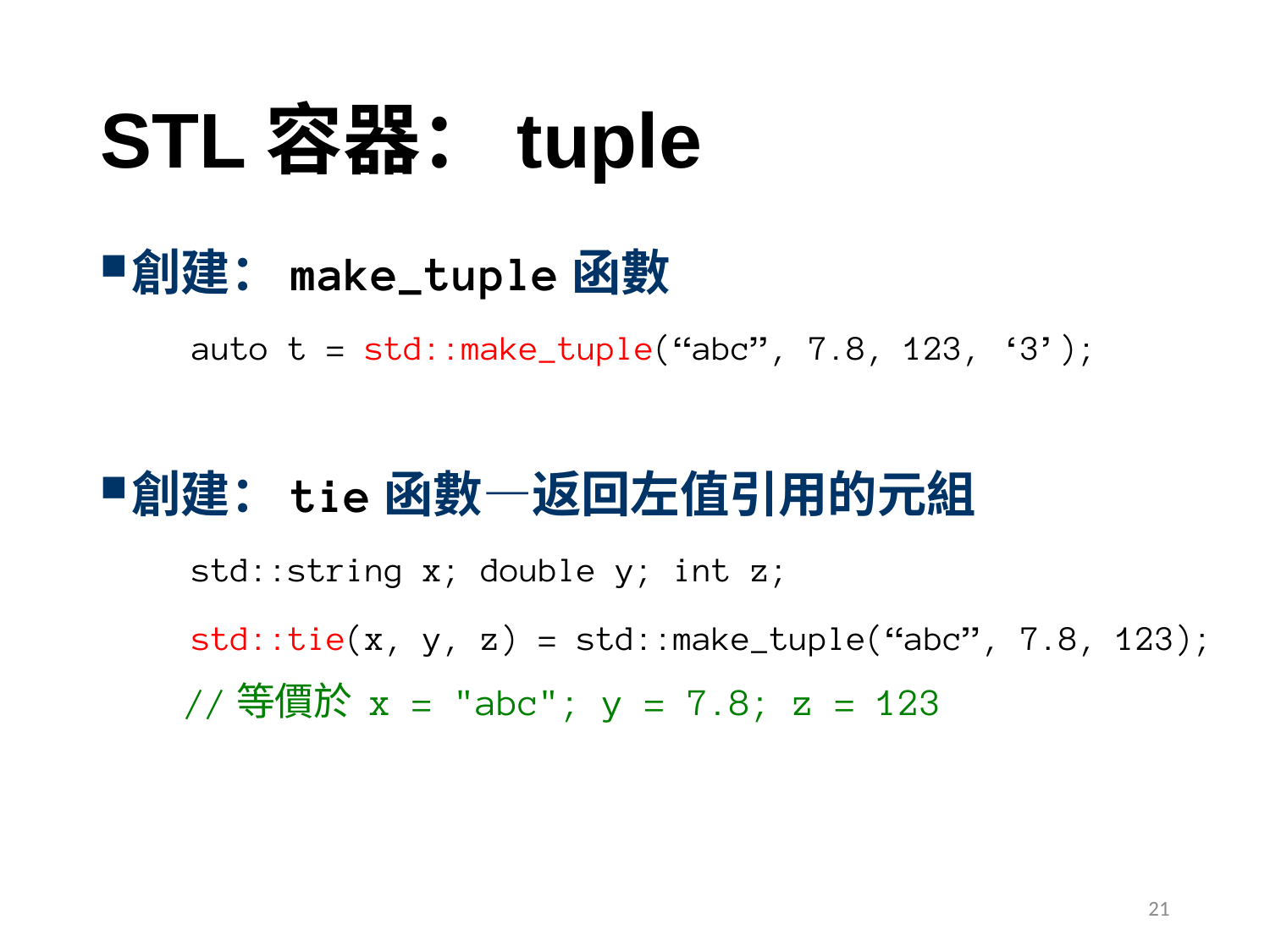

# STL容器：tuple
創建：make_tuple函數
    auto t = std::make_tuple(“abc”, 7.8, 123, ‘3’);

創建：tie函數—返回左值引用的元組
    std::string x; double y; int z;
    std::tie(x, y, z) = std::make_tuple(“abc”, 7.8, 123);
    //等價於 x = "abc"; y = 7.8; z = 123

21